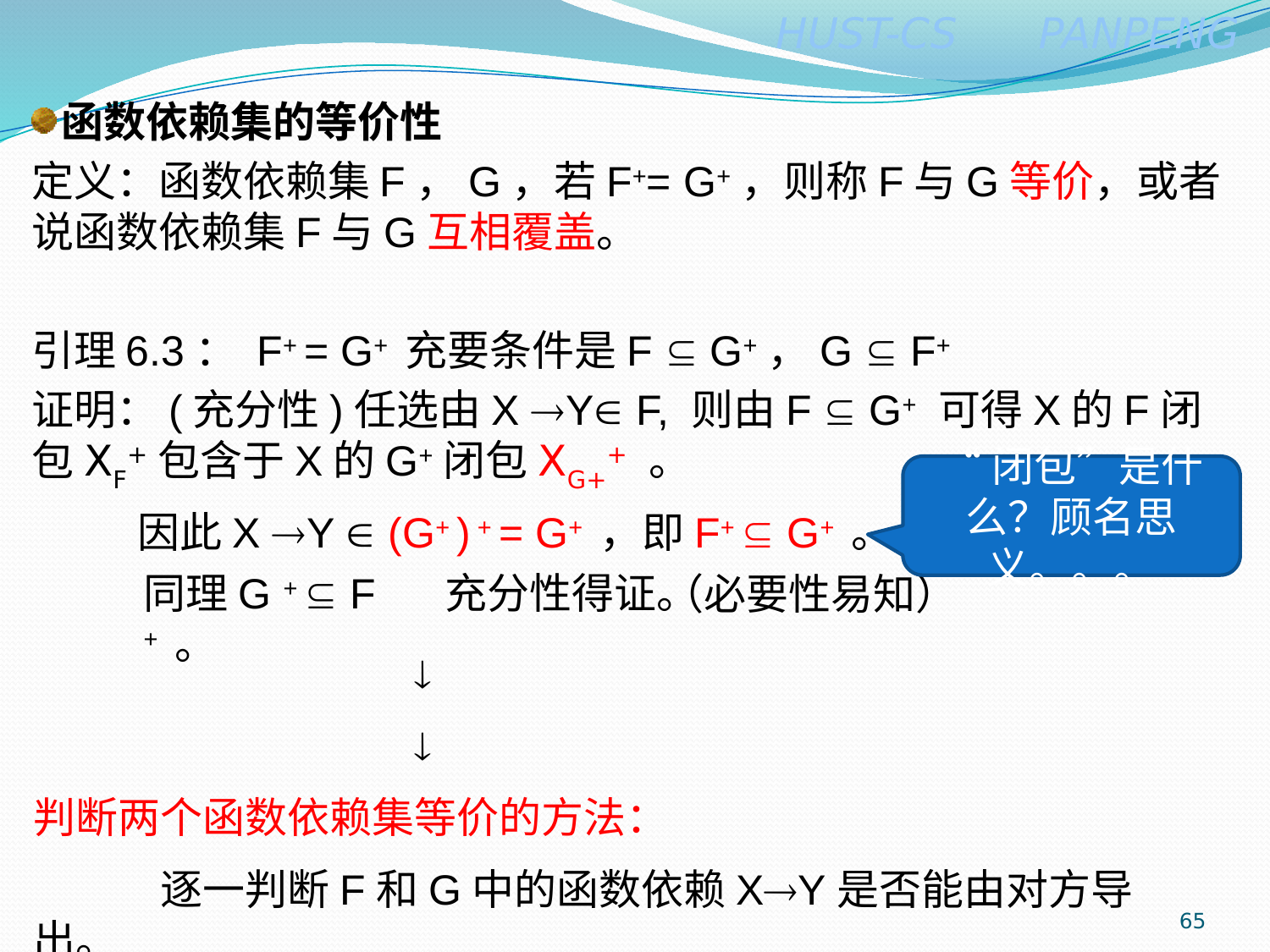

函数依赖集的等价性
定义：函数依赖集F，G，若F+= G+，则称F与G等价，或者说函数依赖集F与G互相覆盖。

引理6.3： F+ = G+ 充要条件是F ⊆ G+，G ⊆ F+
证明：(充分性)任选由X →Y∈ F, 则由F ⊆ G+ 可得X的F闭包XF+包含于X的G+闭包XG++ 。
“闭包”是什么？顾名思义。。。
          因此X →Y ∈ (G+ ) + = G+ ，即F+ ⊆ G+ 。
同理G + ⊆ F + 。
充分性得证。
（必要性易知）
			↓
			↓
判断两个函数依赖集等价的方法：
	逐一判断F和G中的函数依赖X→Y是否能由对方导出。
65